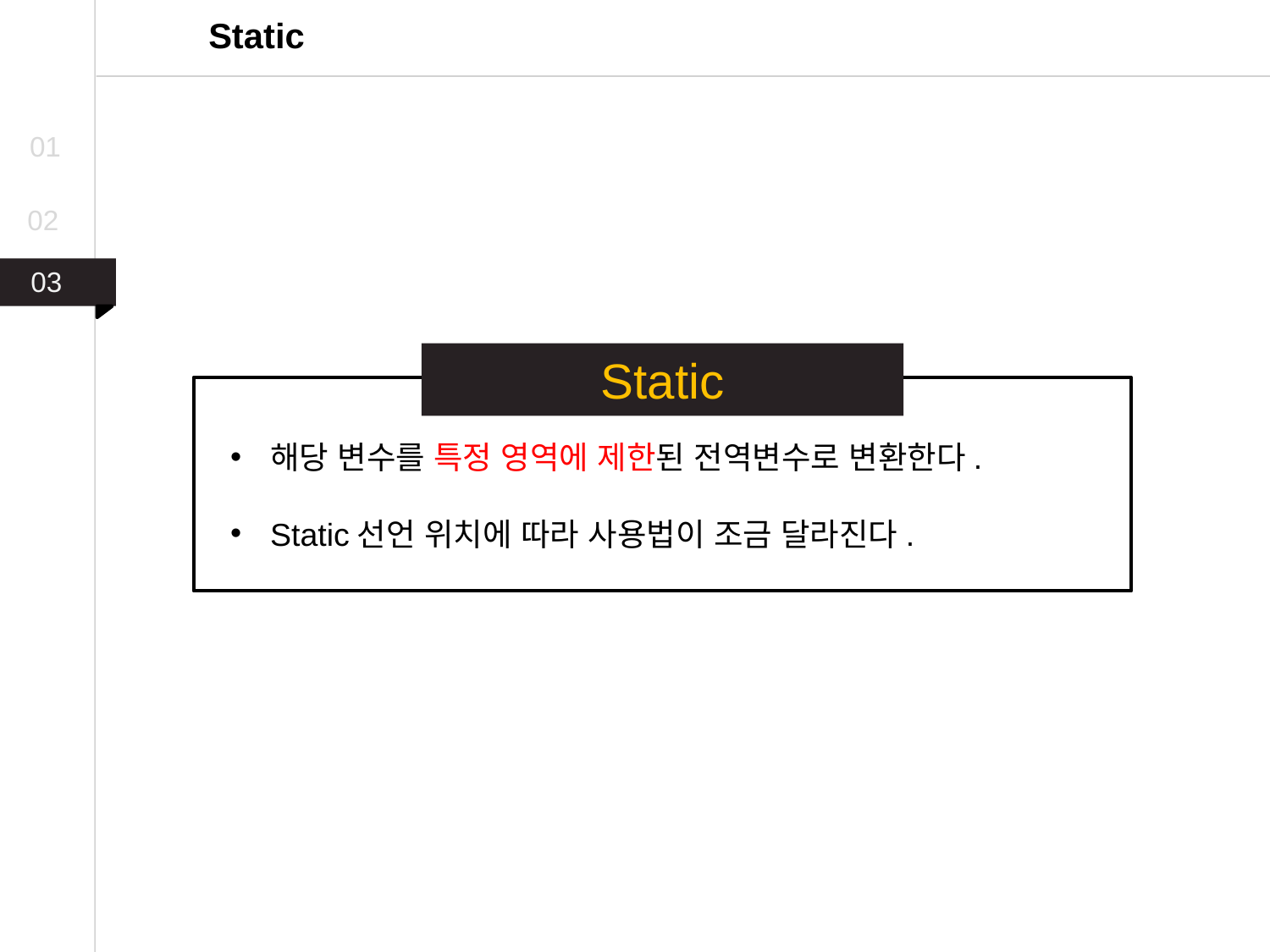

Static
01
02
03

03
02

Static

해당 변수를 특정 영역에 제한된 전역변수로 변환한다.

Static선언 위치에 따라 사용법이 조금 달라진다.